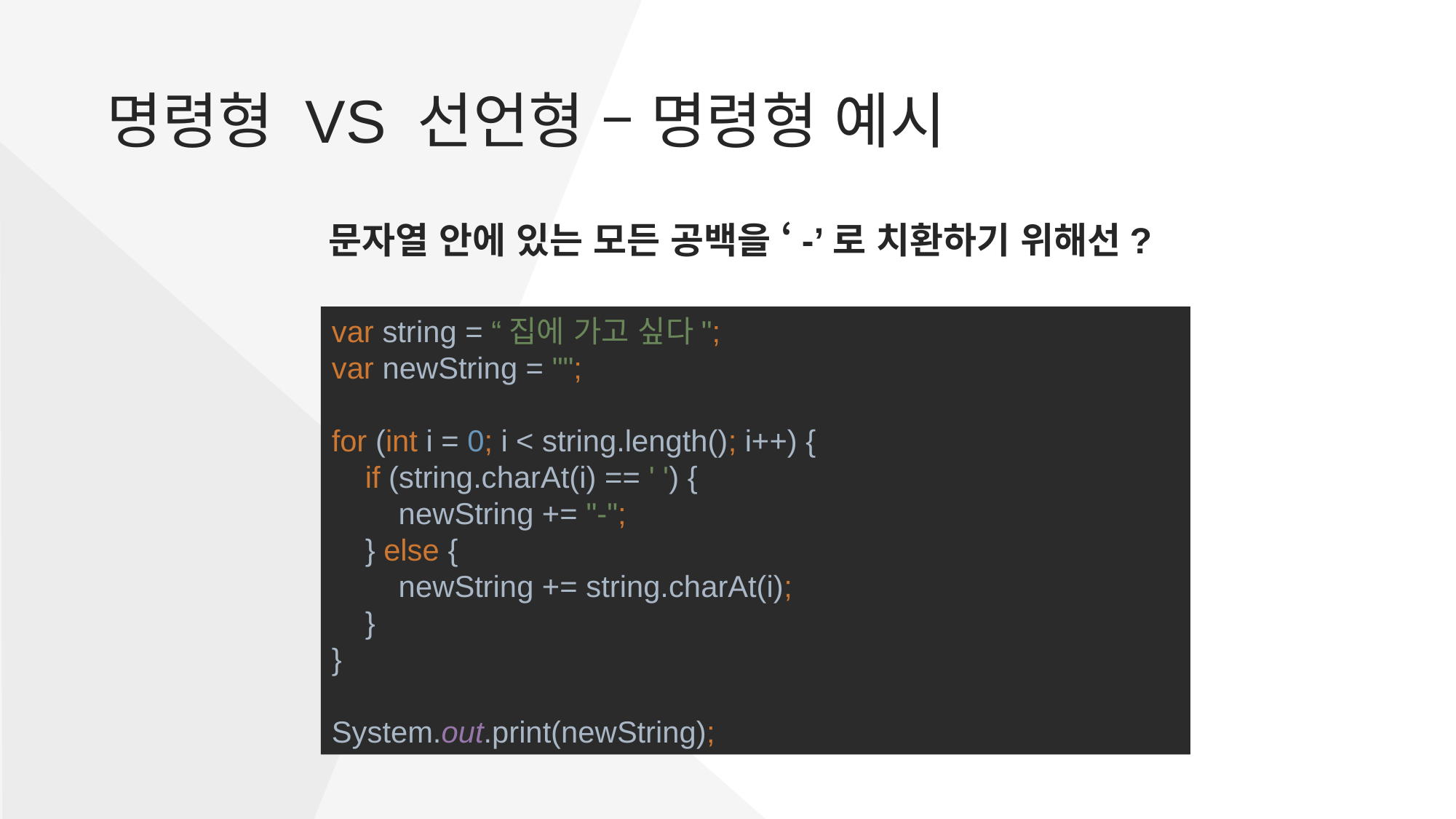

명령형 VS 선언형 – 명령형 예시

문자열 안에 있는 모든 공백을 ‘-’로 치환하기 위해선?
var string = “집에 가고 싶다";
var newString = "";
for (int i = 0; i < string.length(); i++) {
    if (string.charAt(i) == ' ') {
        newString += "-";
    } else {
        newString += string.charAt(i);
    }
}
System.out.print(newString);